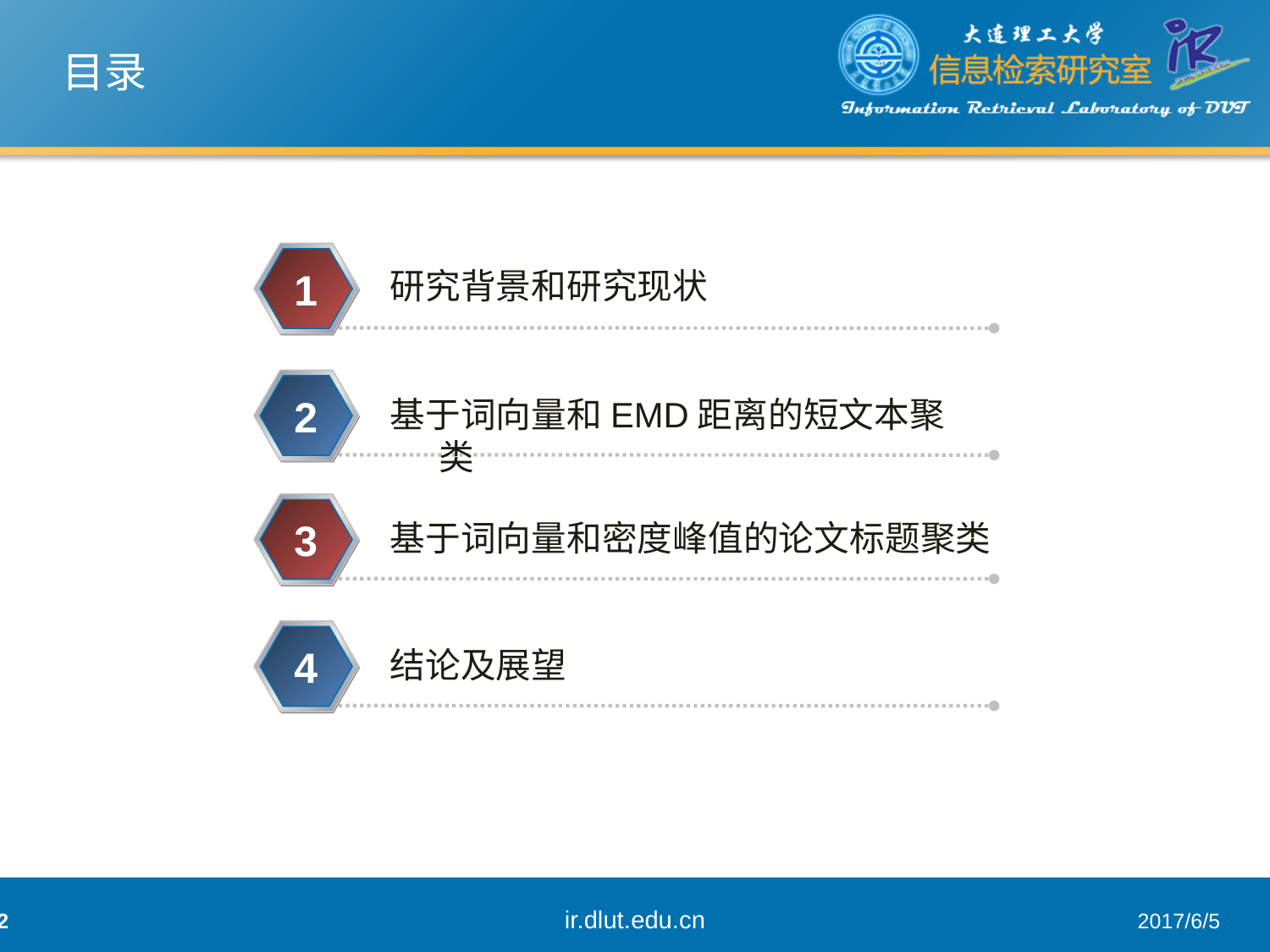

# 目录
研究背景和研究现状
基于词向量和EMD距离的短文本聚类
基于词向量和密度峰值的论文标题聚类
结论及展望